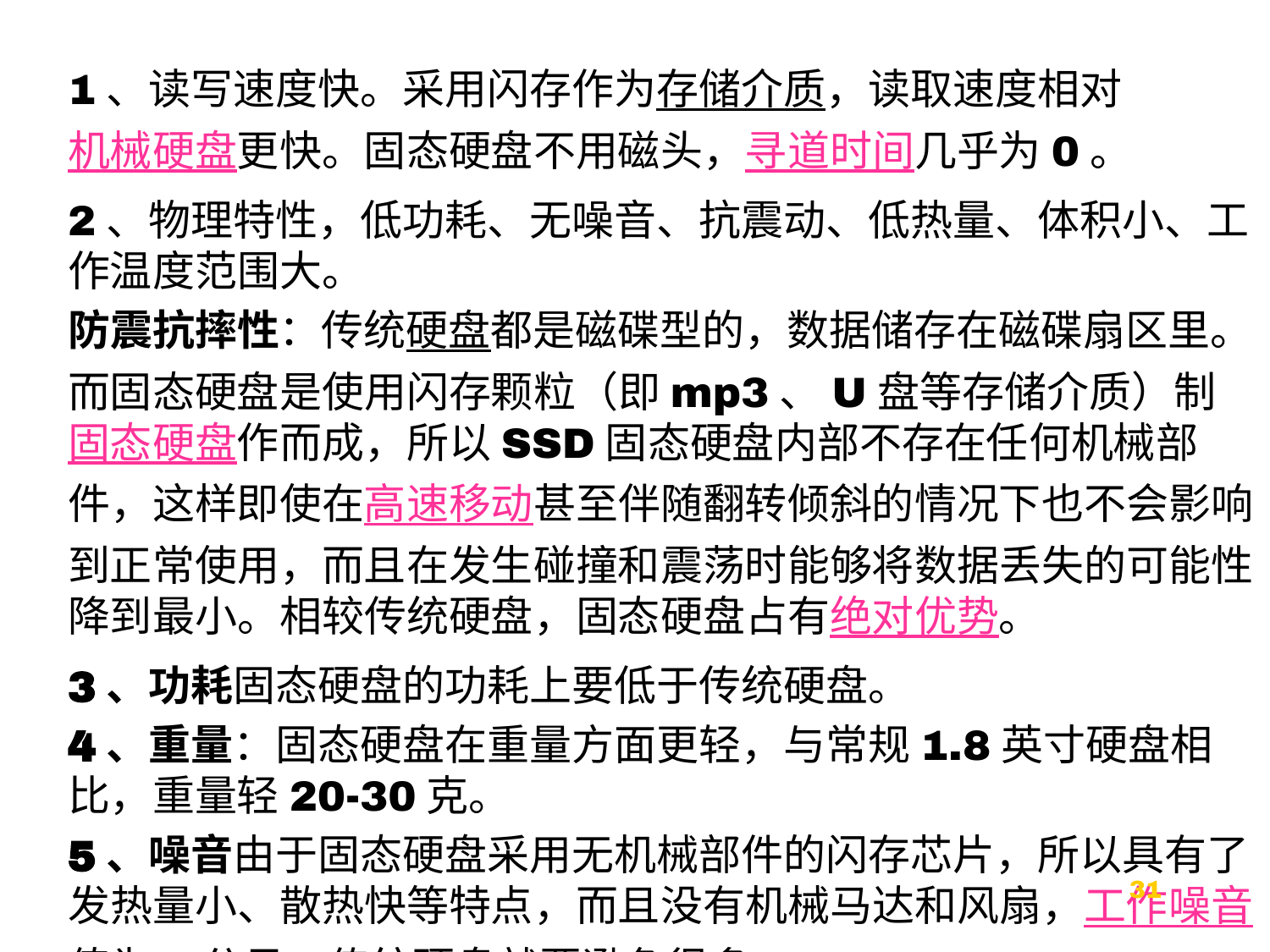

1、读写速度快。采用闪存作为存储介质，读取速度相对机械硬盘更快。固态硬盘不用磁头，寻道时间几乎为0。
2、物理特性，低功耗、无噪音、抗震动、低热量、体积小、工作温度范围大。
防震抗摔性：传统硬盘都是磁碟型的，数据储存在磁碟扇区里。而固态硬盘是使用闪存颗粒（即mp3、U盘等存储介质）制固态硬盘作而成，所以SSD固态硬盘内部不存在任何机械部件，这样即使在高速移动甚至伴随翻转倾斜的情况下也不会影响到正常使用，而且在发生碰撞和震荡时能够将数据丢失的可能性降到最小。相较传统硬盘，固态硬盘占有绝对优势。
3、功耗固态硬盘的功耗上要低于传统硬盘。
4、重量：固态硬盘在重量方面更轻，与常规1.8英寸硬盘相比，重量轻20-30克。
5、噪音由于固态硬盘采用无机械部件的闪存芯片，所以具有了发热量小、散热快等特点，而且没有机械马达和风扇，工作噪音值为0分贝。传统硬盘就要逊色很多。

31